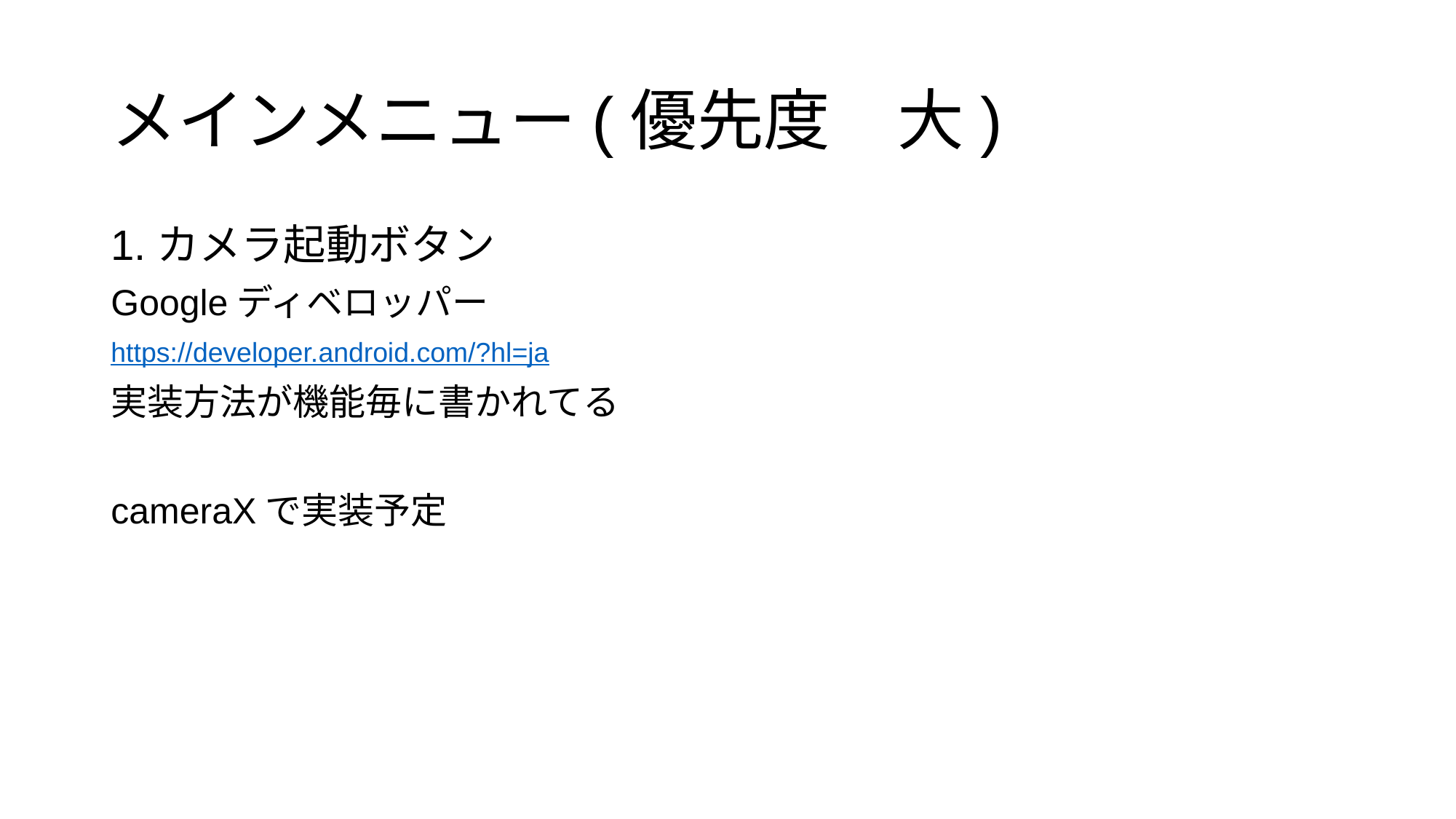

# メインメニュー(優先度　大)
1.カメラ起動ボタン
Googleディベロッパー
https://developer.android.com/?hl=ja
実装方法が機能毎に書かれてる

cameraXで実装予定